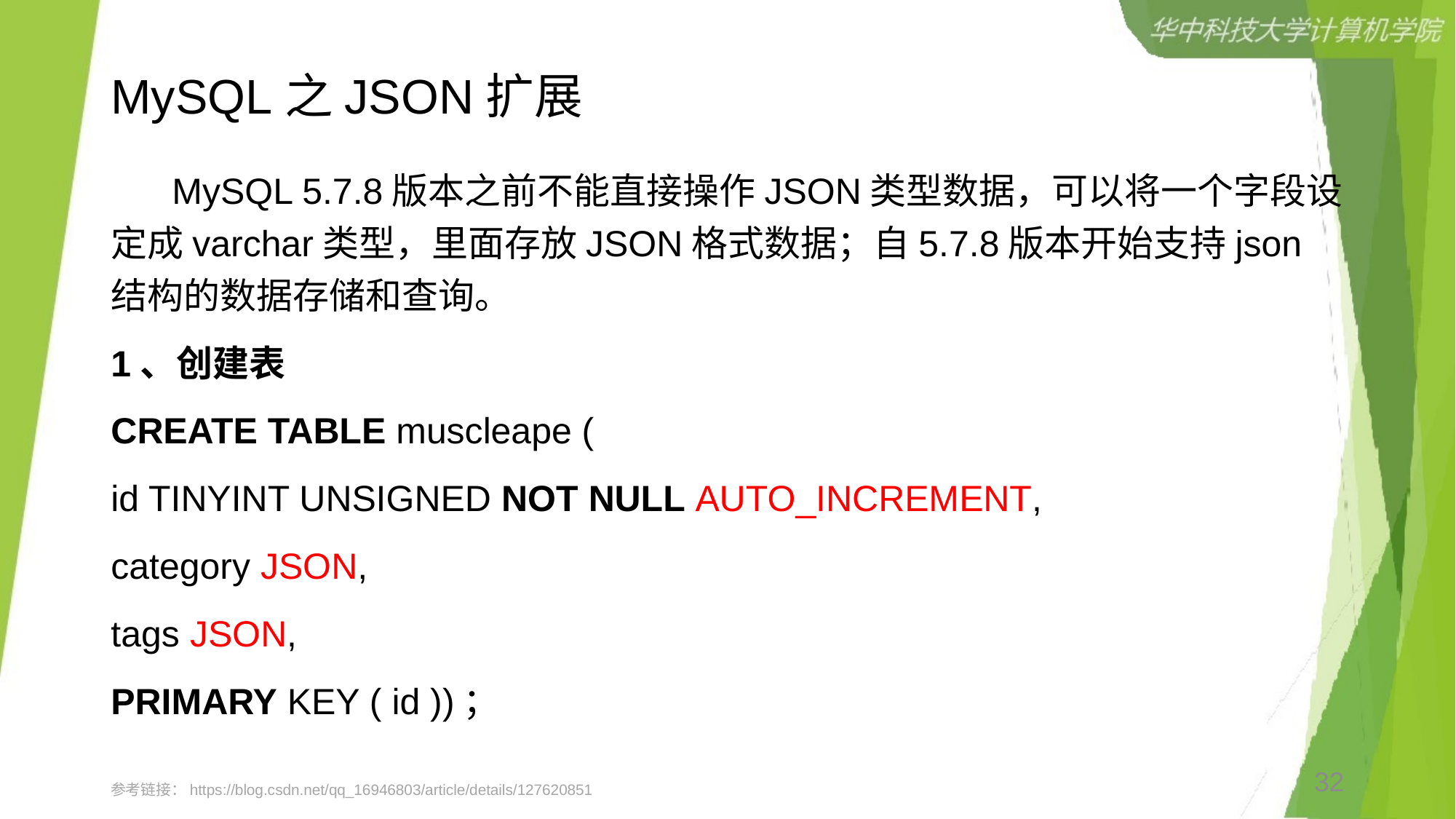

# MySQL之JSON扩展
      MySQL 5.7.8版本之前不能直接操作JSON类型数据，可以将一个字段设定成varchar类型，里面存放JSON格式数据；自5.7.8版本开始支持json结构的数据存储和查询。
1、创建表
CREATE TABLE muscleape (
id TINYINT UNSIGNED NOT NULL AUTO_INCREMENT,
category JSON,
tags JSON,
PRIMARY KEY ( id ))；
32
参考链接：https://blog.csdn.net/qq_16946803/article/details/127620851